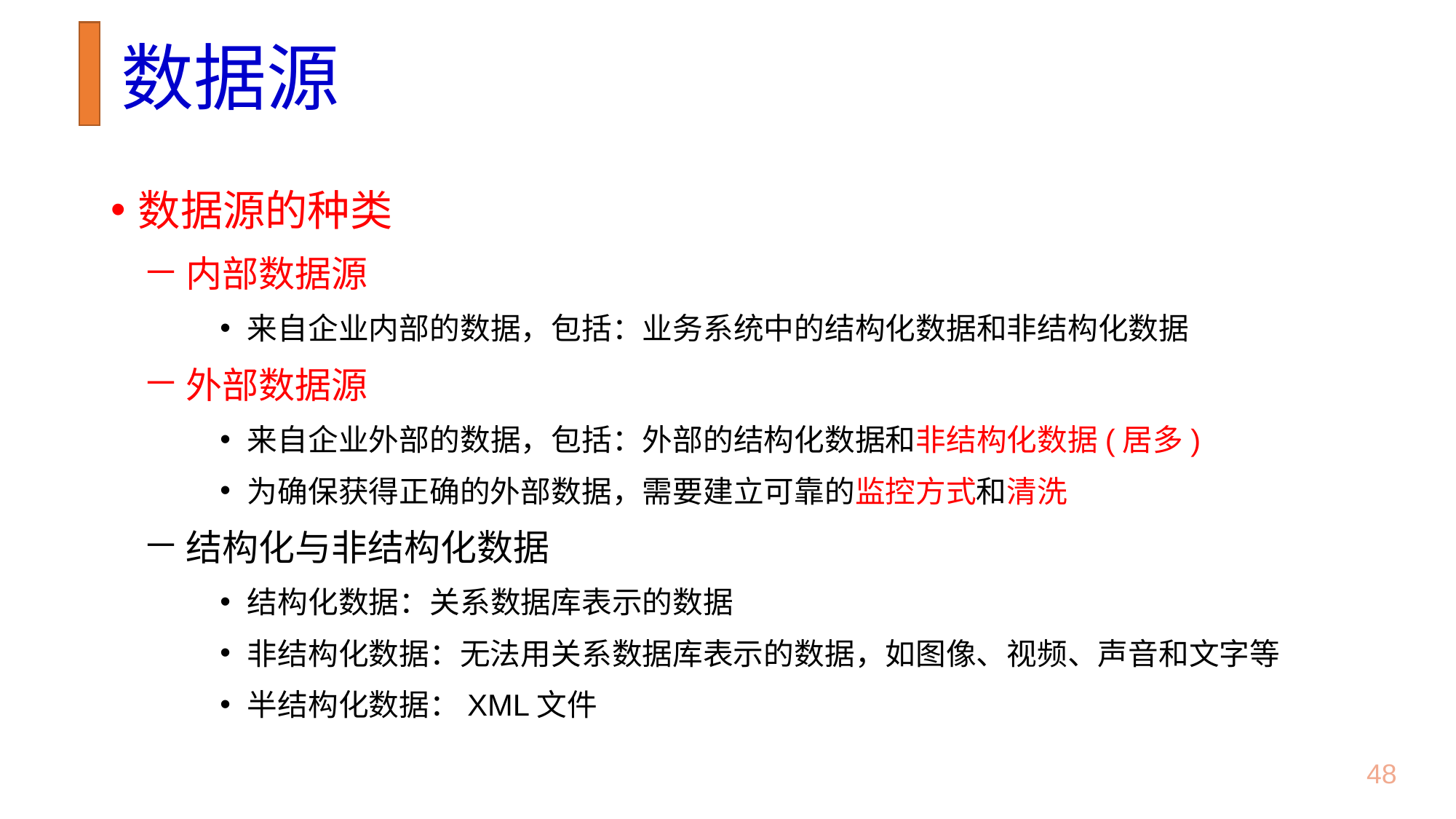

# 数据源
数据源的种类
内部数据源
来自企业内部的数据，包括：业务系统中的结构化数据和非结构化数据
外部数据源
来自企业外部的数据，包括：外部的结构化数据和非结构化数据(居多)
为确保获得正确的外部数据，需要建立可靠的监控方式和清洗
结构化与非结构化数据
结构化数据：关系数据库表示的数据
非结构化数据：无法用关系数据库表示的数据，如图像、视频、声音和文字等
半结构化数据：XML文件
48